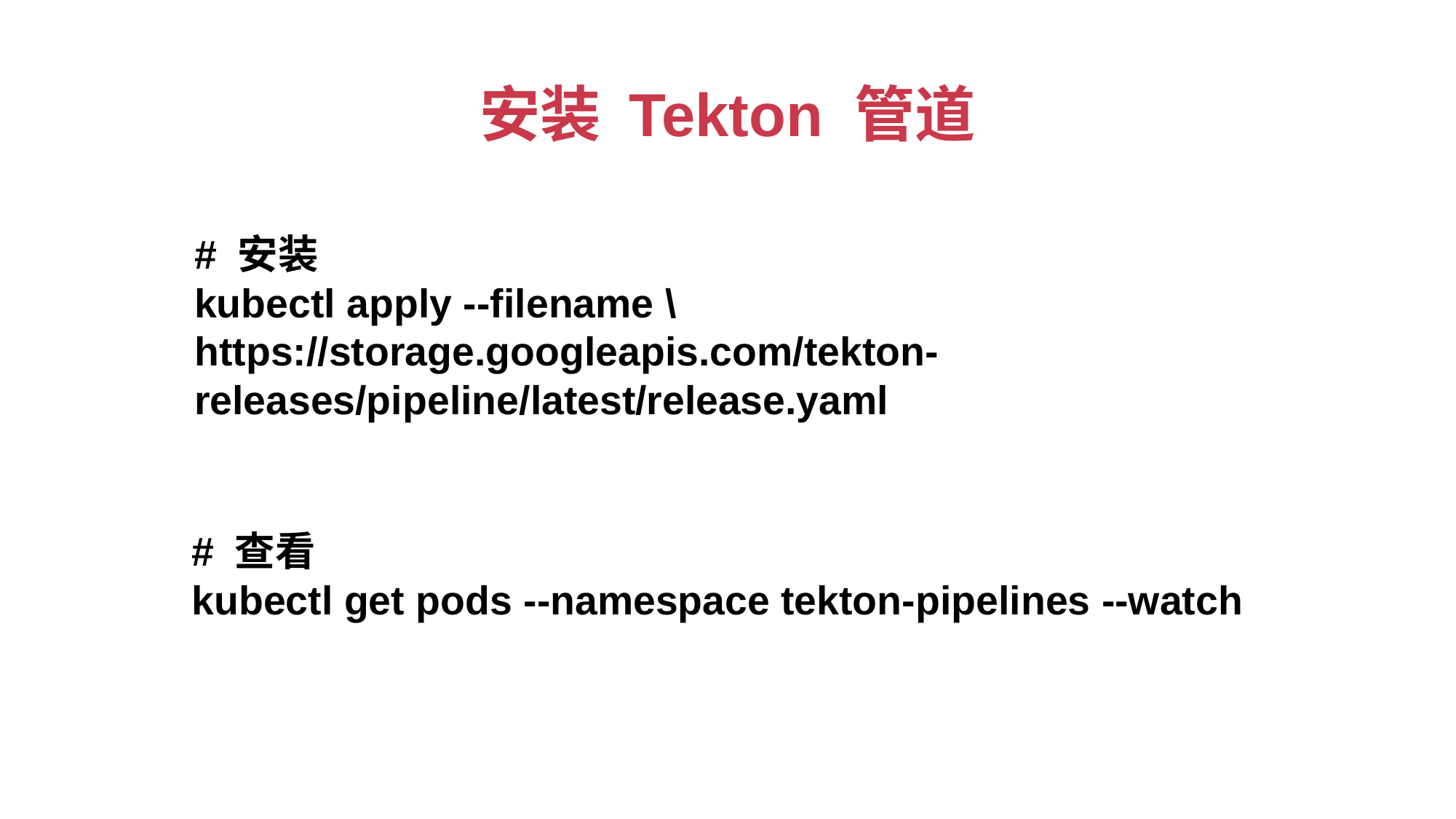

安装 Tekton 管道
    # 安装
    kubectl apply --filename \
    https://storage.googleapis.com/tekton-
    releases/pipeline/latest/release.yaml
    # 查看
    kubectl get pods --namespace tekton-pipelines --watch